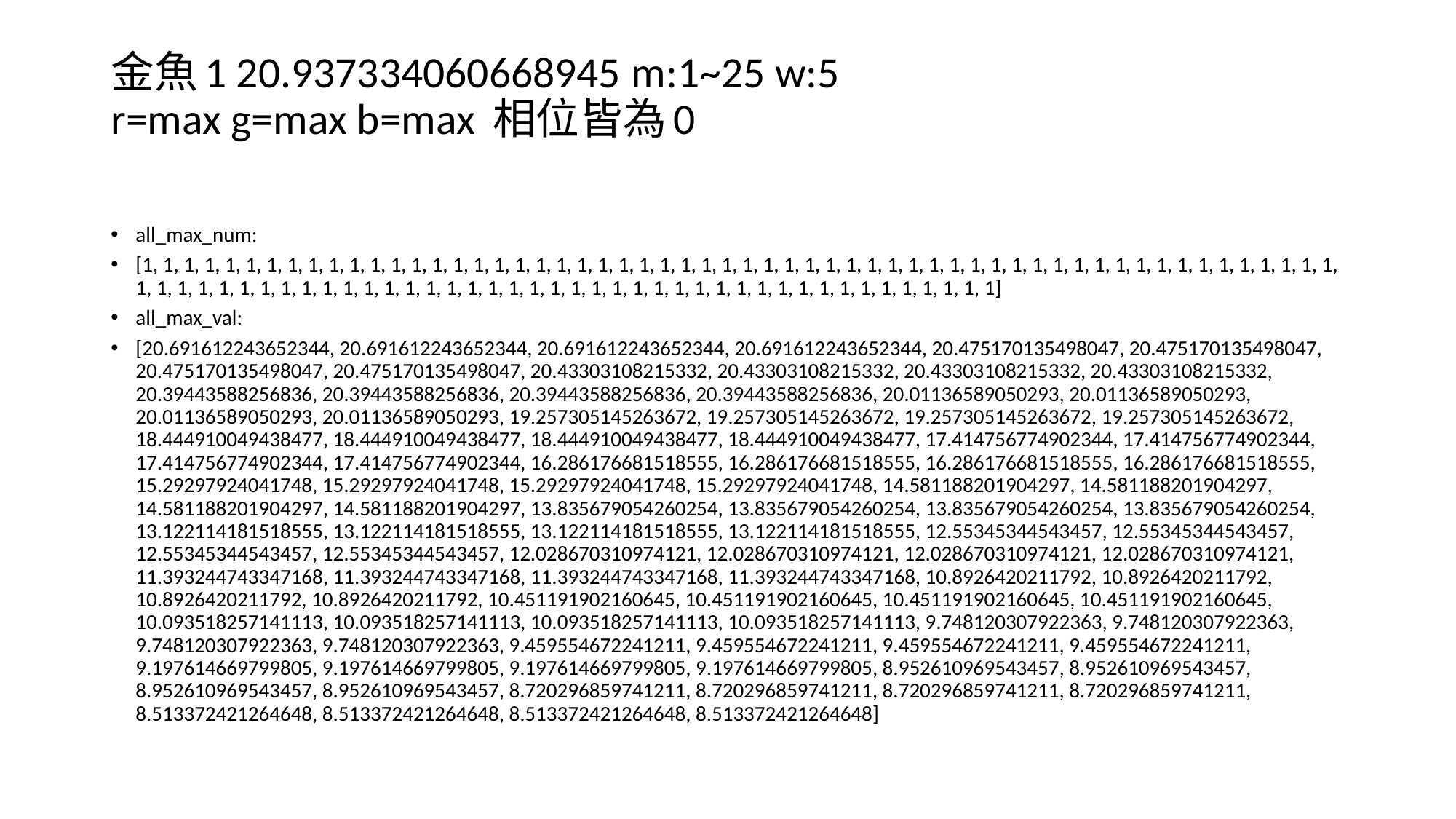

# 金魚1 20.937334060668945 m:1~25 w:5 r=max g=max b=max 相位皆為0
all_max_num:
[1, 1, 1, 1, 1, 1, 1, 1, 1, 1, 1, 1, 1, 1, 1, 1, 1, 1, 1, 1, 1, 1, 1, 1, 1, 1, 1, 1, 1, 1, 1, 1, 1, 1, 1, 1, 1, 1, 1, 1, 1, 1, 1, 1, 1, 1, 1, 1, 1, 1, 1, 1, 1, 1, 1, 1, 1, 1, 1, 1, 1, 1, 1, 1, 1, 1, 1, 1, 1, 1, 1, 1, 1, 1, 1, 1, 1, 1, 1, 1, 1, 1, 1, 1, 1, 1, 1, 1, 1, 1, 1, 1, 1, 1, 1, 1, 1, 1, 1, 1]
all_max_val:
[20.691612243652344, 20.691612243652344, 20.691612243652344, 20.691612243652344, 20.475170135498047, 20.475170135498047, 20.475170135498047, 20.475170135498047, 20.43303108215332, 20.43303108215332, 20.43303108215332, 20.43303108215332, 20.39443588256836, 20.39443588256836, 20.39443588256836, 20.39443588256836, 20.01136589050293, 20.01136589050293, 20.01136589050293, 20.01136589050293, 19.257305145263672, 19.257305145263672, 19.257305145263672, 19.257305145263672, 18.444910049438477, 18.444910049438477, 18.444910049438477, 18.444910049438477, 17.414756774902344, 17.414756774902344, 17.414756774902344, 17.414756774902344, 16.286176681518555, 16.286176681518555, 16.286176681518555, 16.286176681518555, 15.29297924041748, 15.29297924041748, 15.29297924041748, 15.29297924041748, 14.581188201904297, 14.581188201904297, 14.581188201904297, 14.581188201904297, 13.835679054260254, 13.835679054260254, 13.835679054260254, 13.835679054260254, 13.122114181518555, 13.122114181518555, 13.122114181518555, 13.122114181518555, 12.55345344543457, 12.55345344543457, 12.55345344543457, 12.55345344543457, 12.028670310974121, 12.028670310974121, 12.028670310974121, 12.028670310974121, 11.393244743347168, 11.393244743347168, 11.393244743347168, 11.393244743347168, 10.8926420211792, 10.8926420211792, 10.8926420211792, 10.8926420211792, 10.451191902160645, 10.451191902160645, 10.451191902160645, 10.451191902160645, 10.093518257141113, 10.093518257141113, 10.093518257141113, 10.093518257141113, 9.748120307922363, 9.748120307922363, 9.748120307922363, 9.748120307922363, 9.459554672241211, 9.459554672241211, 9.459554672241211, 9.459554672241211, 9.197614669799805, 9.197614669799805, 9.197614669799805, 9.197614669799805, 8.952610969543457, 8.952610969543457, 8.952610969543457, 8.952610969543457, 8.720296859741211, 8.720296859741211, 8.720296859741211, 8.720296859741211, 8.513372421264648, 8.513372421264648, 8.513372421264648, 8.513372421264648]